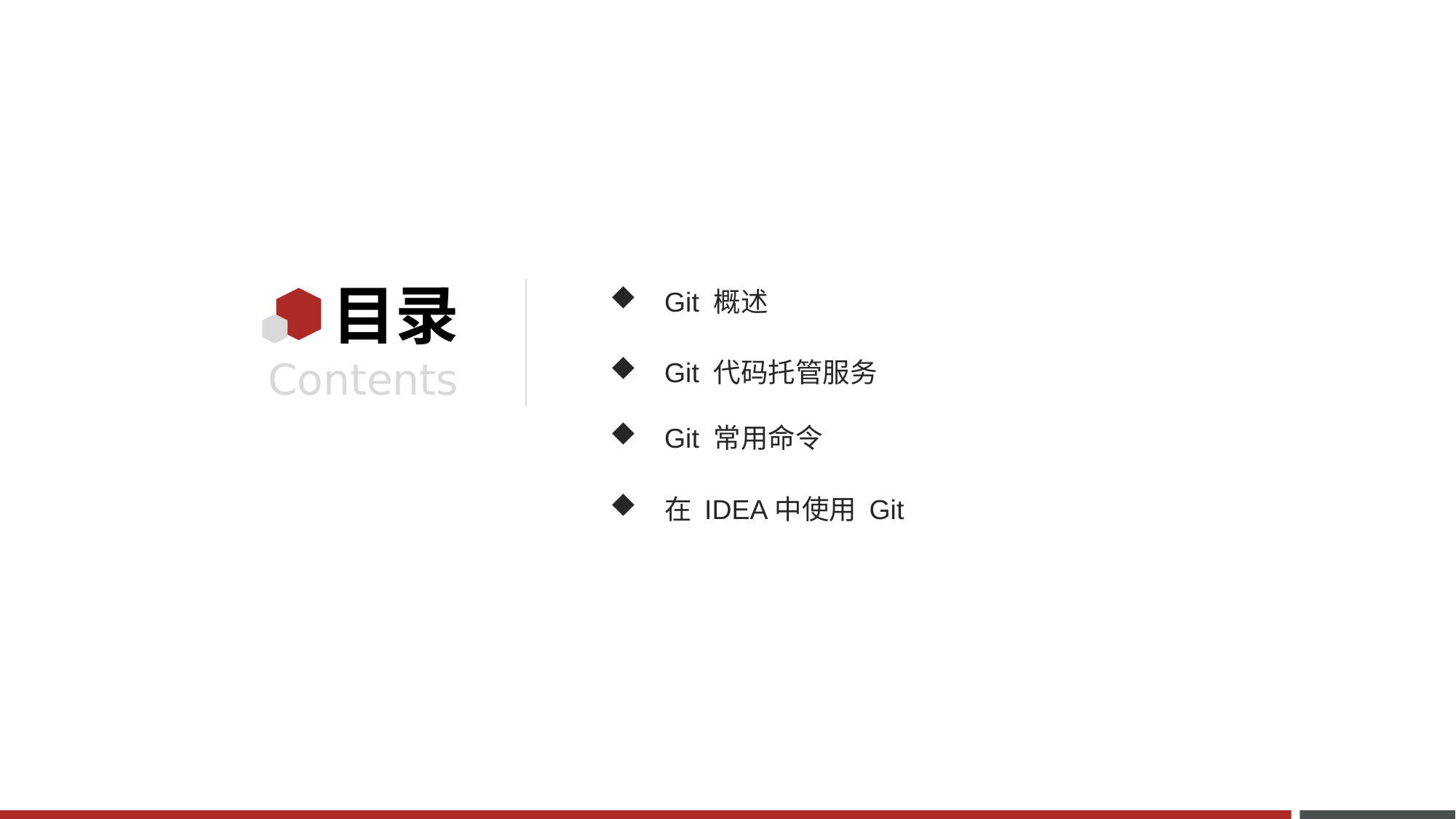

Git 概述
Git 代码托管服务
Git 常用命令
在 IDEA中使用 Git